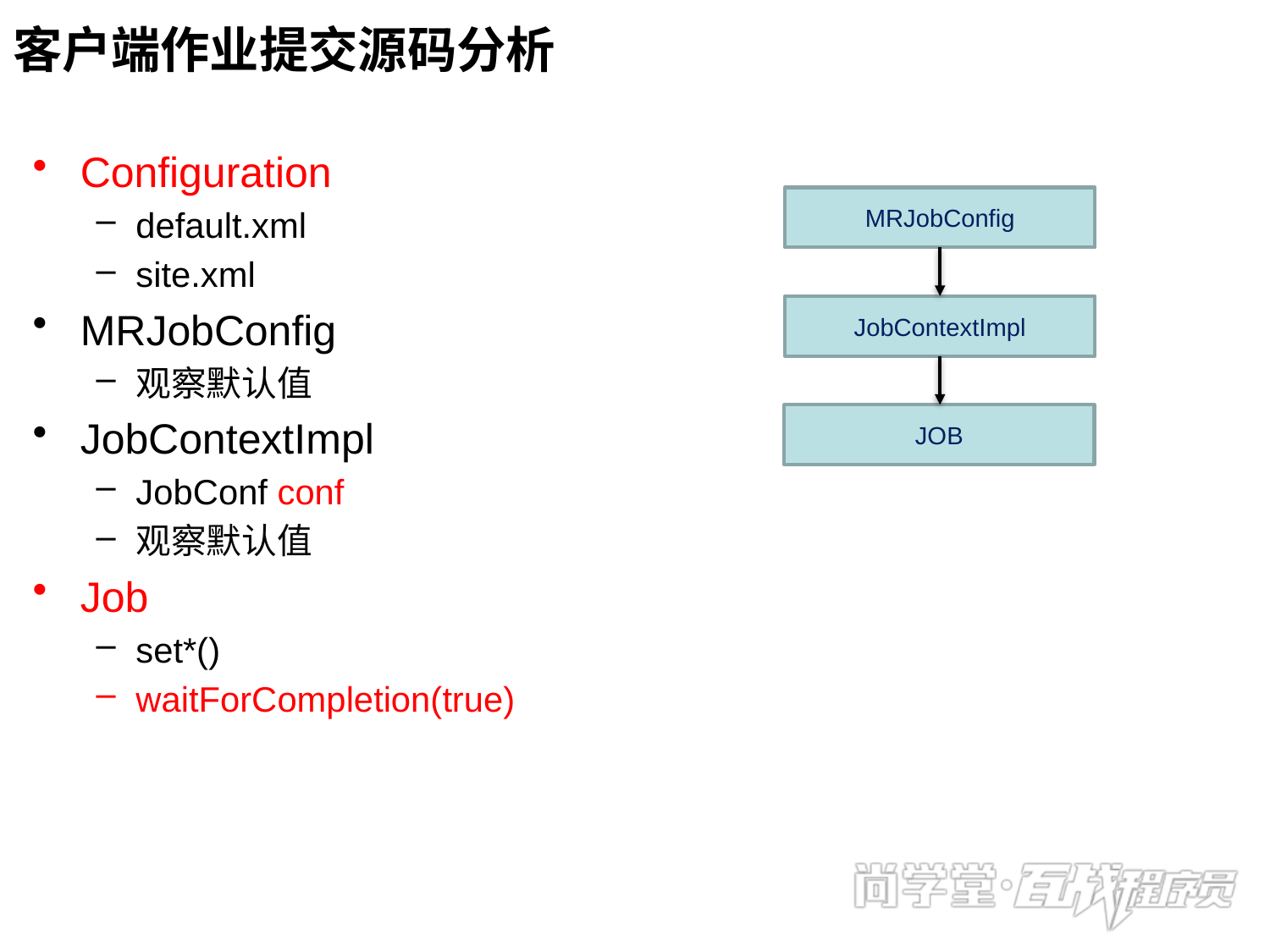

# 客户端作业提交源码分析
Configuration
default.xml
site.xml
MRJobConfig
观察默认值
JobContextImpl
JobConf conf
观察默认值
Job
set*()
waitForCompletion(true)
MRJobConfig
JobContextImpl
JOB